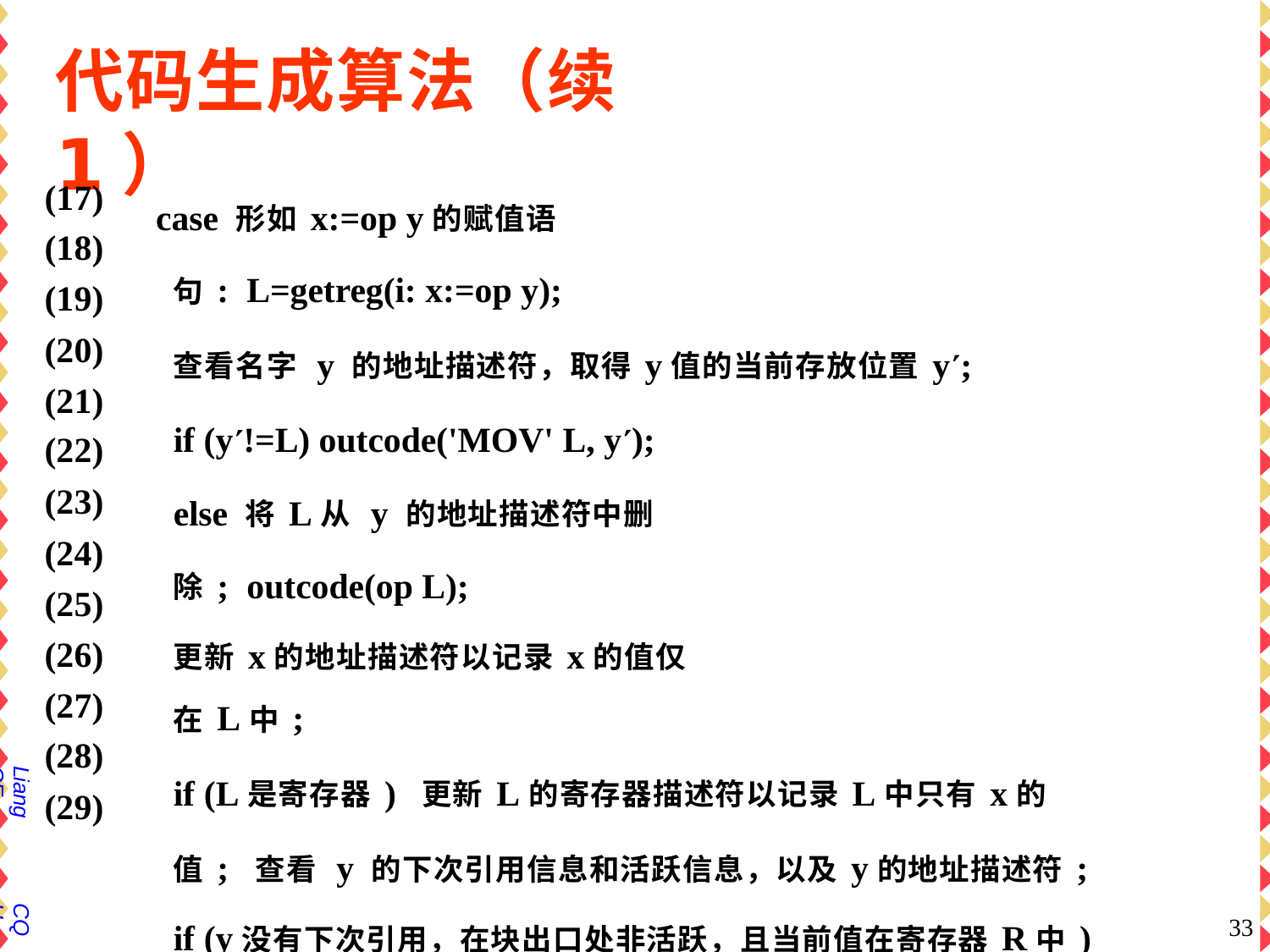

# 代码生成算法（续1）
(17)
(18)
(19)
(20)
(21)
(22)
(23)
(24)
(25)
(26)
(27)
(28)
(29)
case 形如x:=op y的赋值语句:  L=getreg(i: x:=op y);
查看名字 y 的地址描述符，取得y值的当前存放位置y′;  if (y′!=L) outcode('MOV' L, y′);
else 将L从 y 的地址描述符中删除;  outcode(op L);
更新x的地址描述符以记录x的值仅在L中;
if (L是寄存器) 更新L的寄存器描述符以记录L中只有x的值;  查看 y 的下次引用信息和活跃信息，以及y的地址描述符;
if (y没有下次引用，在块出口处非活跃，且当前值在寄存器R中) {
从 y 的地址描述符中删除寄存器R;  从R的寄存器描述符中删除名字y; }
break;
Liang GE
CQU
33